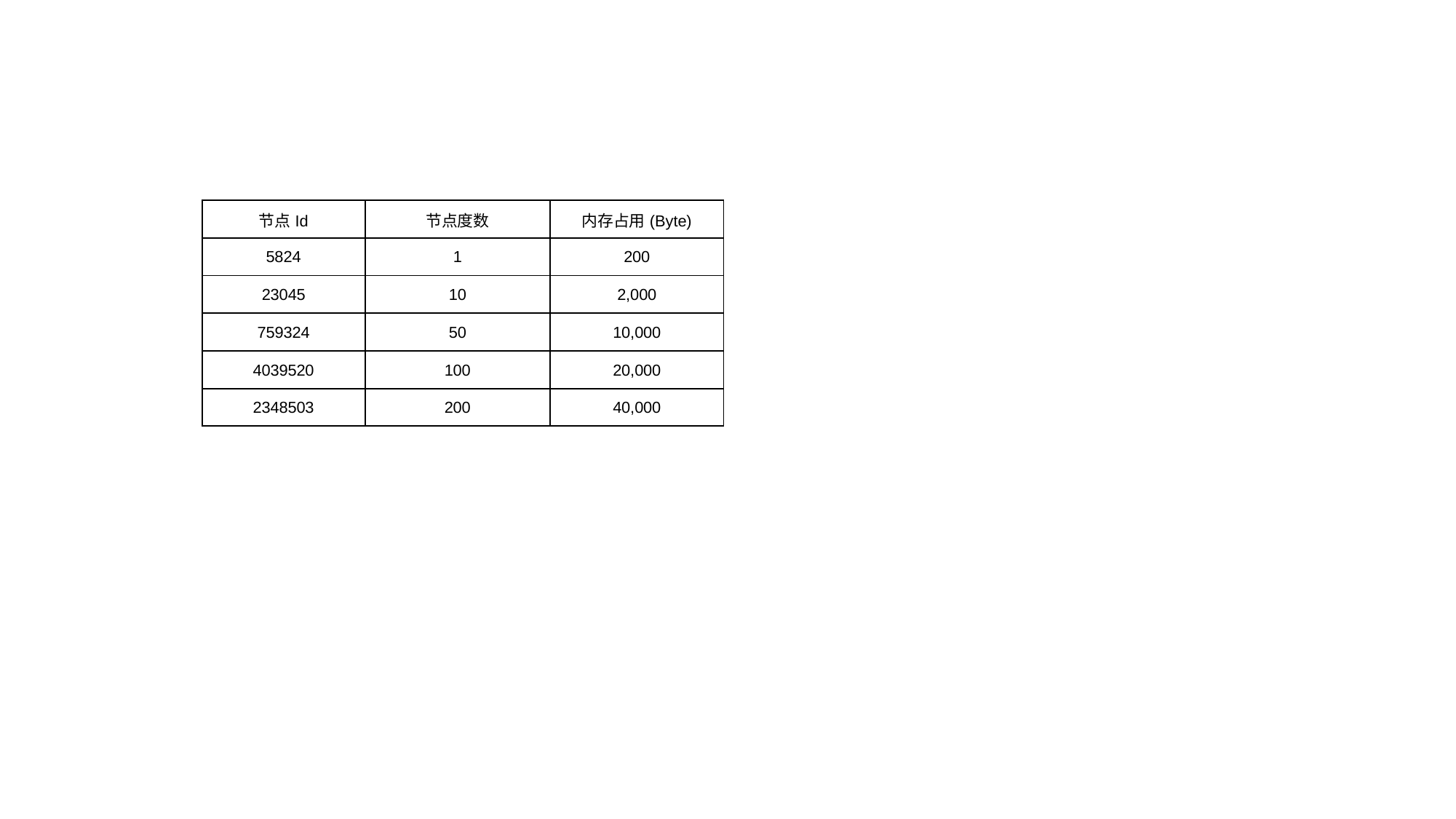

| 节点Id | 节点度数 | 内存占用(Byte) |
| --- | --- | --- |
| 5824 | 1 | 200 |
| 23045 | 10 | 2,000 |
| 759324 | 50 | 10,000 |
| 4039520 | 100 | 20,000 |
| 2348503 | 200 | 40,000 |